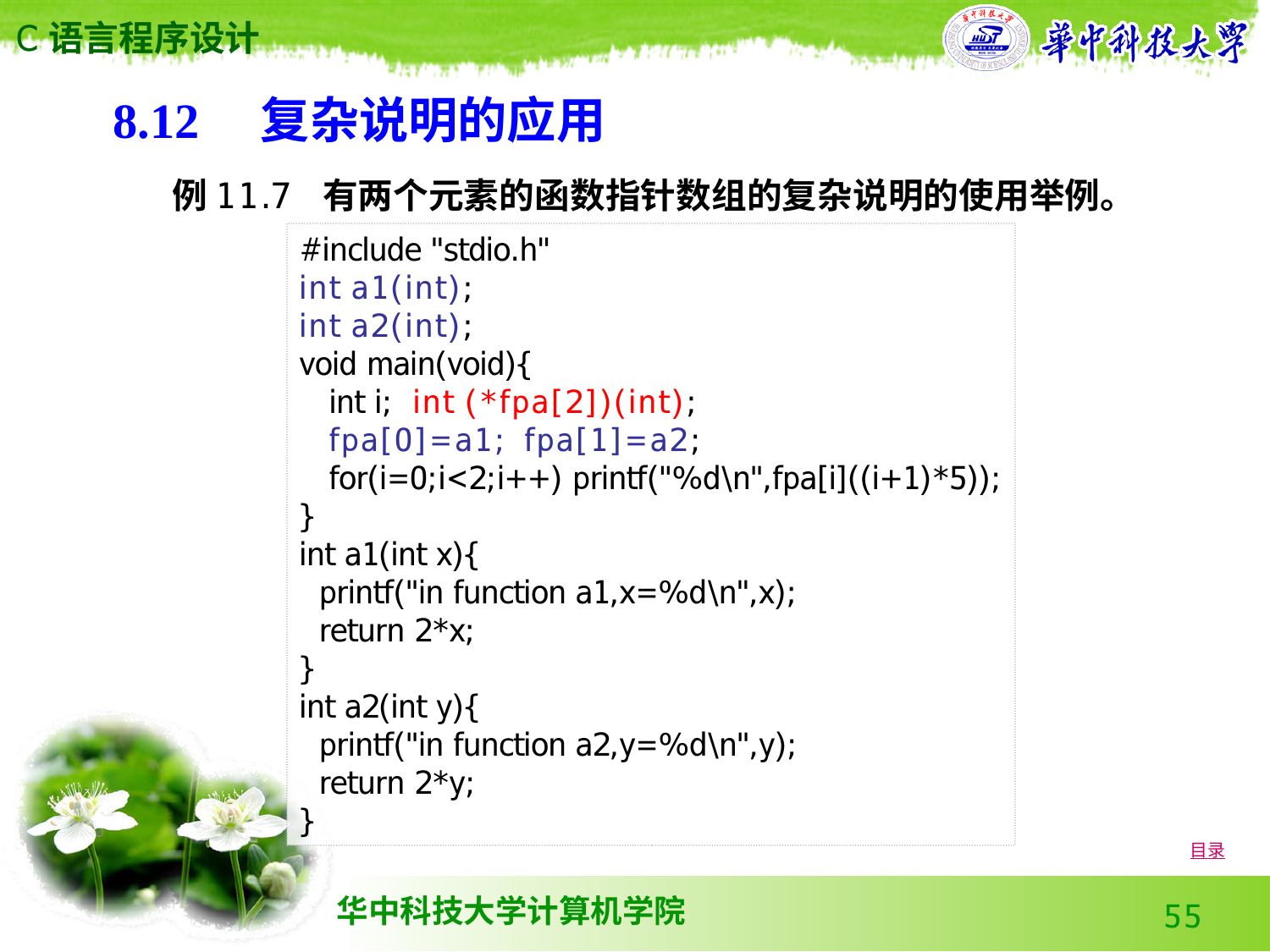

8.12　复杂说明的应用
       例11.7  有两个元素的函数指针数组的复杂说明的使用举例。
#include "stdio.h"
int a1(int);
int a2(int);
void main(void){
   int i;  int (*fpa[2])(int);
   fpa[0]=a1;  fpa[1]=a2;
   for(i=0;i<2;i++) printf("%d\n",fpa[i]((i+1)*5));
}
int a1(int x){
  printf("in function a1,x=%d\n",x);
  return 2*x;
}
int a2(int y){
  printf("in function a2,y=%d\n",y);
  return 2*y;
}
目录
55